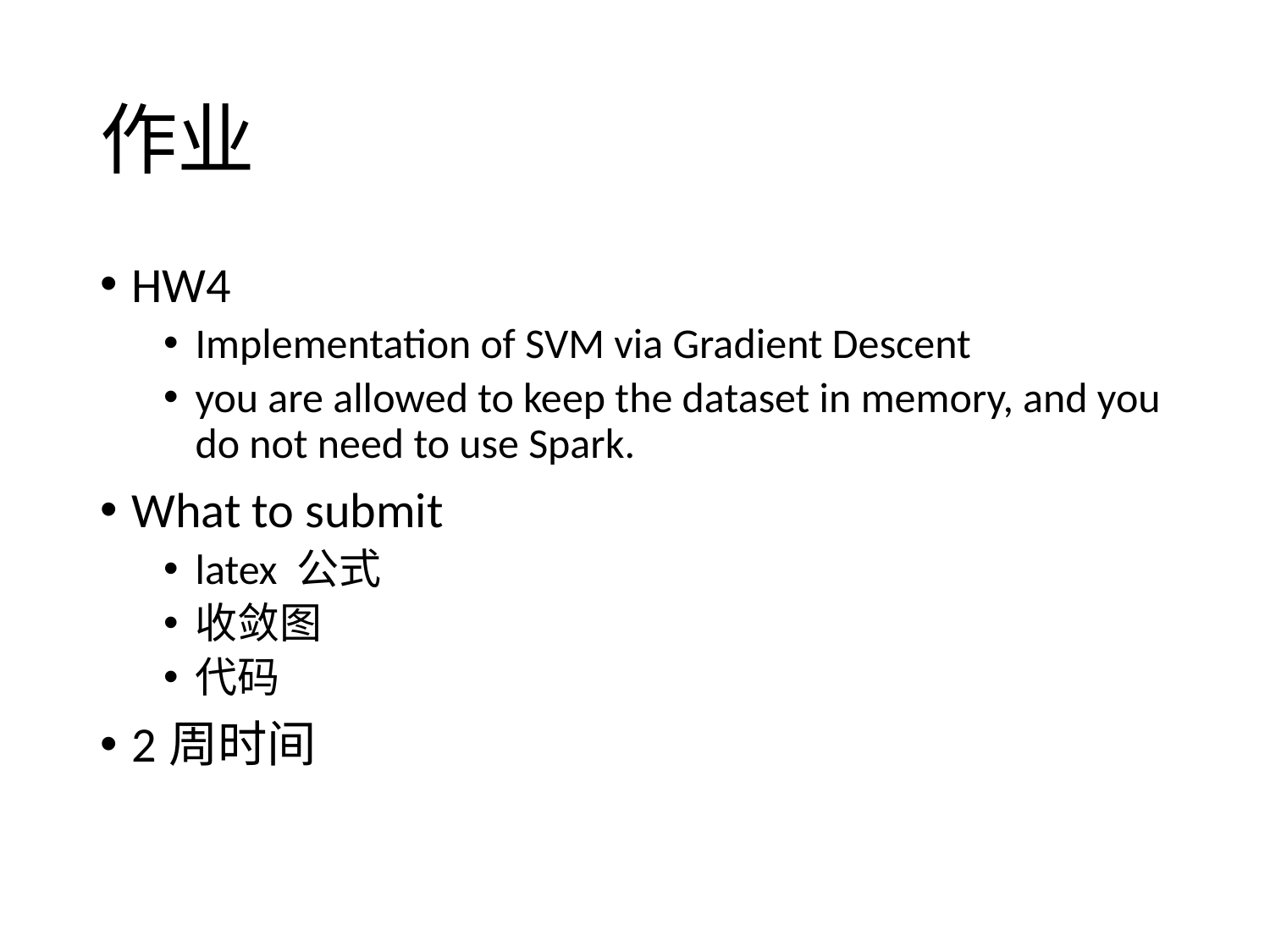

# 作业
HW4
Implementation of SVM via Gradient Descent
you are allowed to keep the dataset in memory, and you do not need to use Spark.
What to submit
latex 公式
收敛图
代码
2周时间